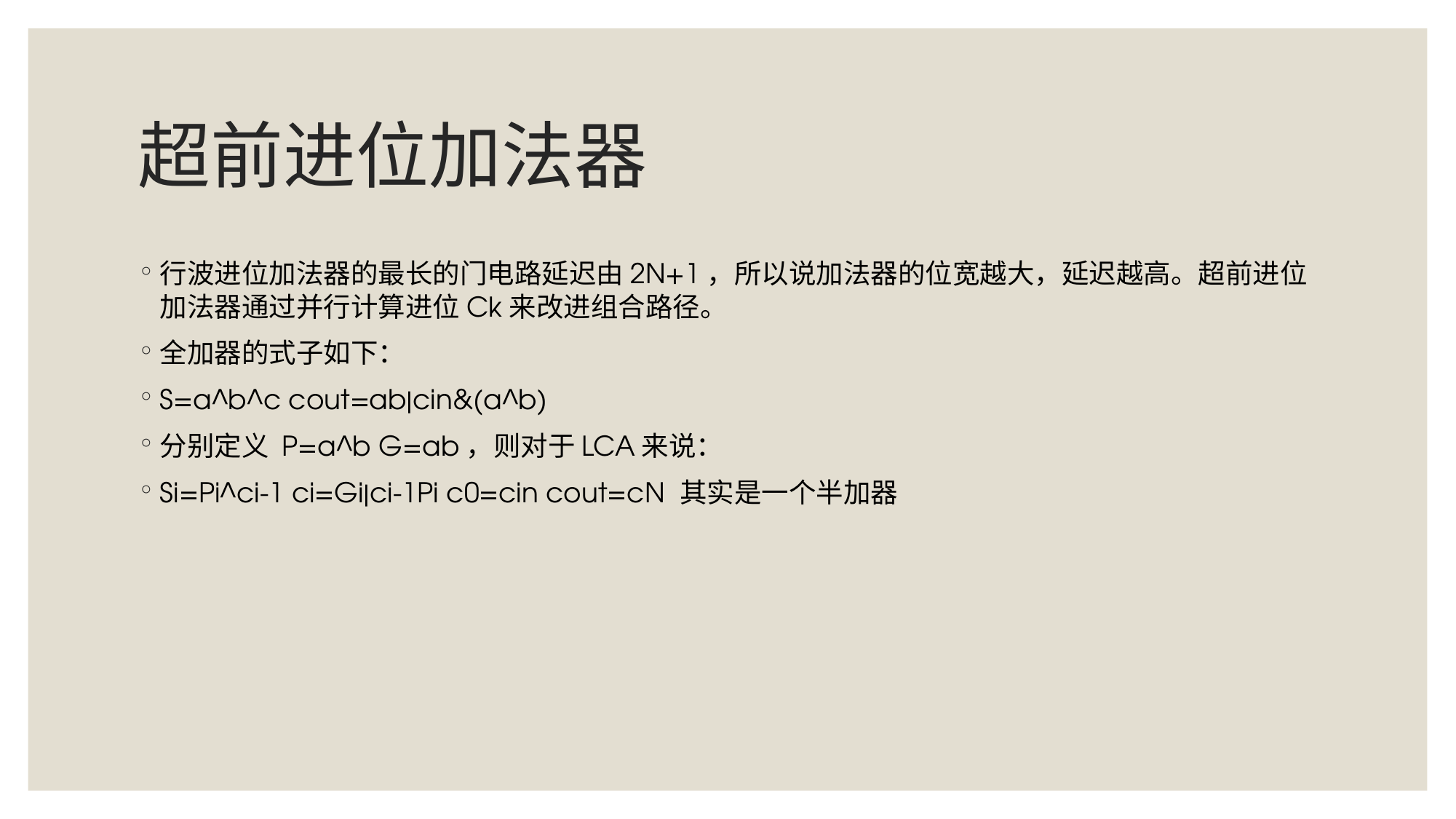

# 超前进位加法器
行波进位加法器的最长的门电路延迟由2N+1，所以说加法器的位宽越大，延迟越高。超前进位加法器通过并行计算进位Ck来改进组合路径。
全加器的式子如下：
S=a^b^c cout=ab|cin&(a^b)
分别定义 P=a^b G=ab，则对于LCA来说：
Si=Pi^ci-1 ci=Gi|ci-1Pi c0=cin cout=cN 其实是一个半加器